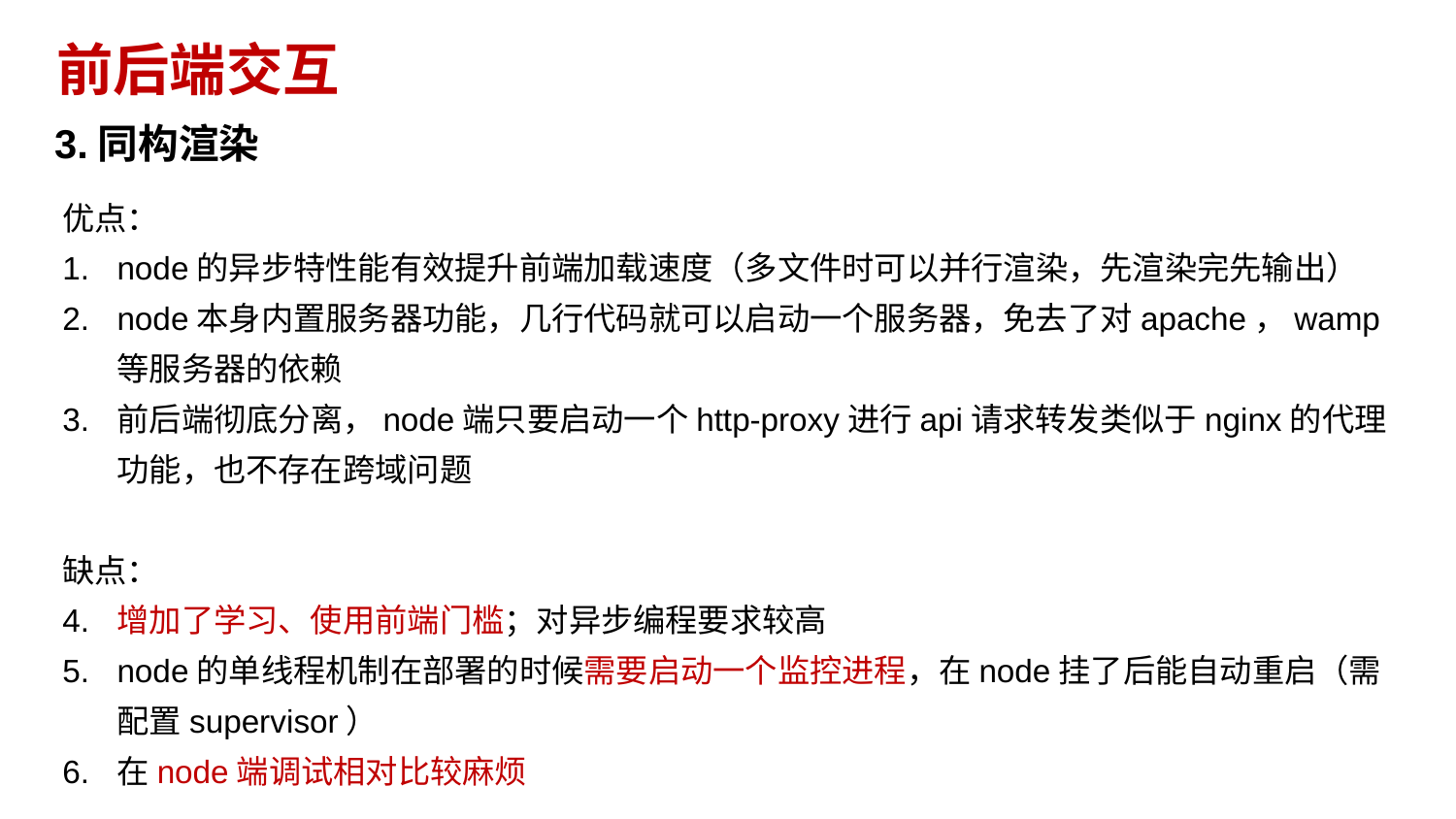

# 前后端交互
3.同构渲染
优点：
node的异步特性能有效提升前端加载速度（多⽂件时可以并⾏渲染，先渲染完先输出）
node本身内置服务器功能，⼏⾏代码就可以启动⼀个服务器，免去了对apache，wamp等服务器的依赖
前后端彻底分离，node端只要启动⼀个http-proxy进⾏api请求转发类似于nginx的代理功能，也不存在跨域问题

缺点：
增加了学习、使⽤前端⻔槛；对异步编程要求较⾼
node的单线程机制在部署的时候需要启动⼀个监控进程，在node挂了后能⾃动重启（需配置supervisor）
在node端调试相对⽐较麻烦